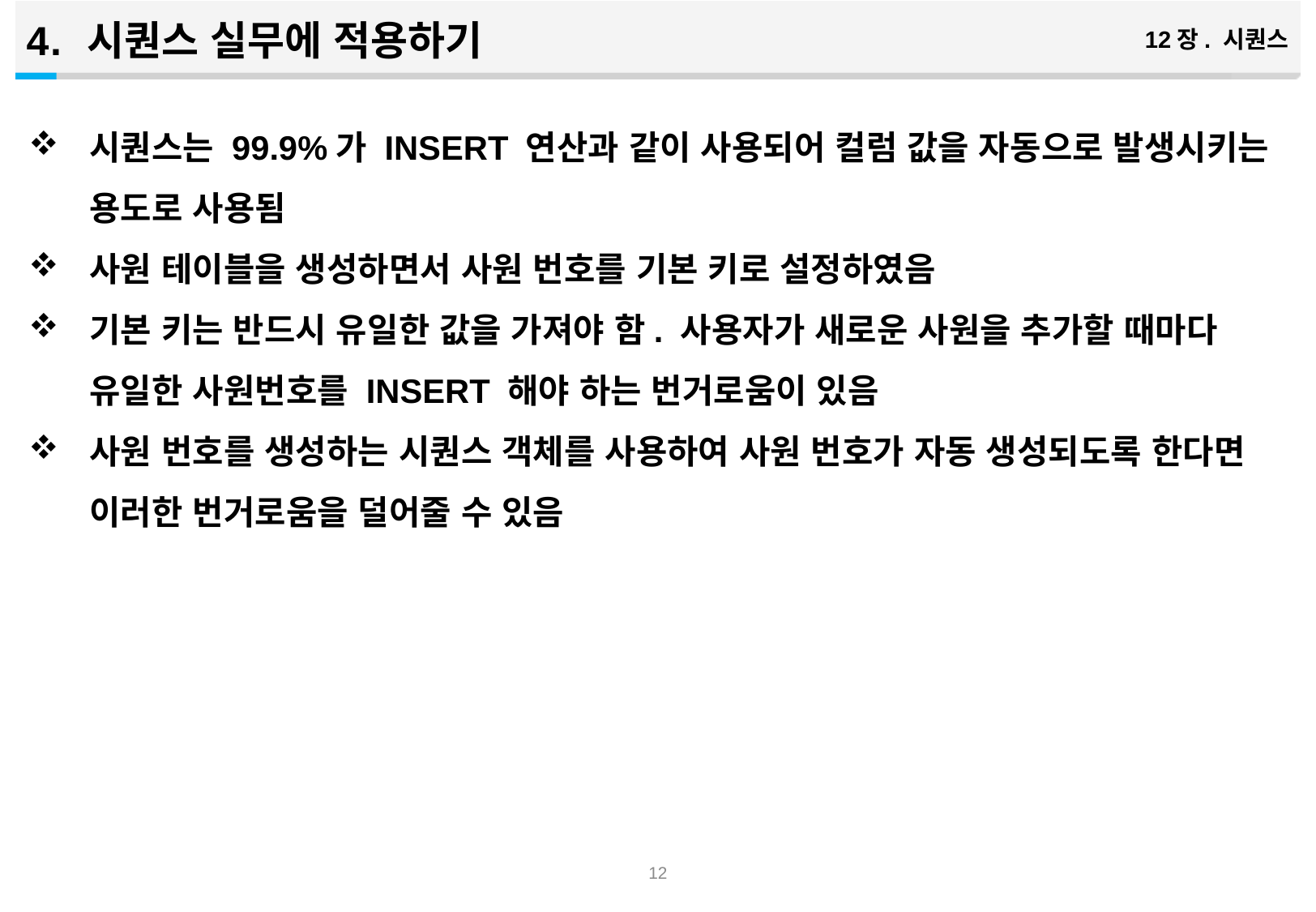

시퀀스 실무에 적용하기
12장. 시퀀스
시퀀스는 99.9%가 INSERT 연산과 같이 사용되어 컬럼 값을 자동으로 발생시키는 용도로 사용됨
사원 테이블을 생성하면서 사원 번호를 기본 키로 설정하였음
기본 키는 반드시 유일한 값을 가져야 함. 사용자가 새로운 사원을 추가할 때마다 유일한 사원번호를 INSERT 해야 하는 번거로움이 있음
사원 번호를 생성하는 시퀀스 객체를 사용하여 사원 번호가 자동 생성되도록 한다면 이러한 번거로움을 덜어줄 수 있음
12